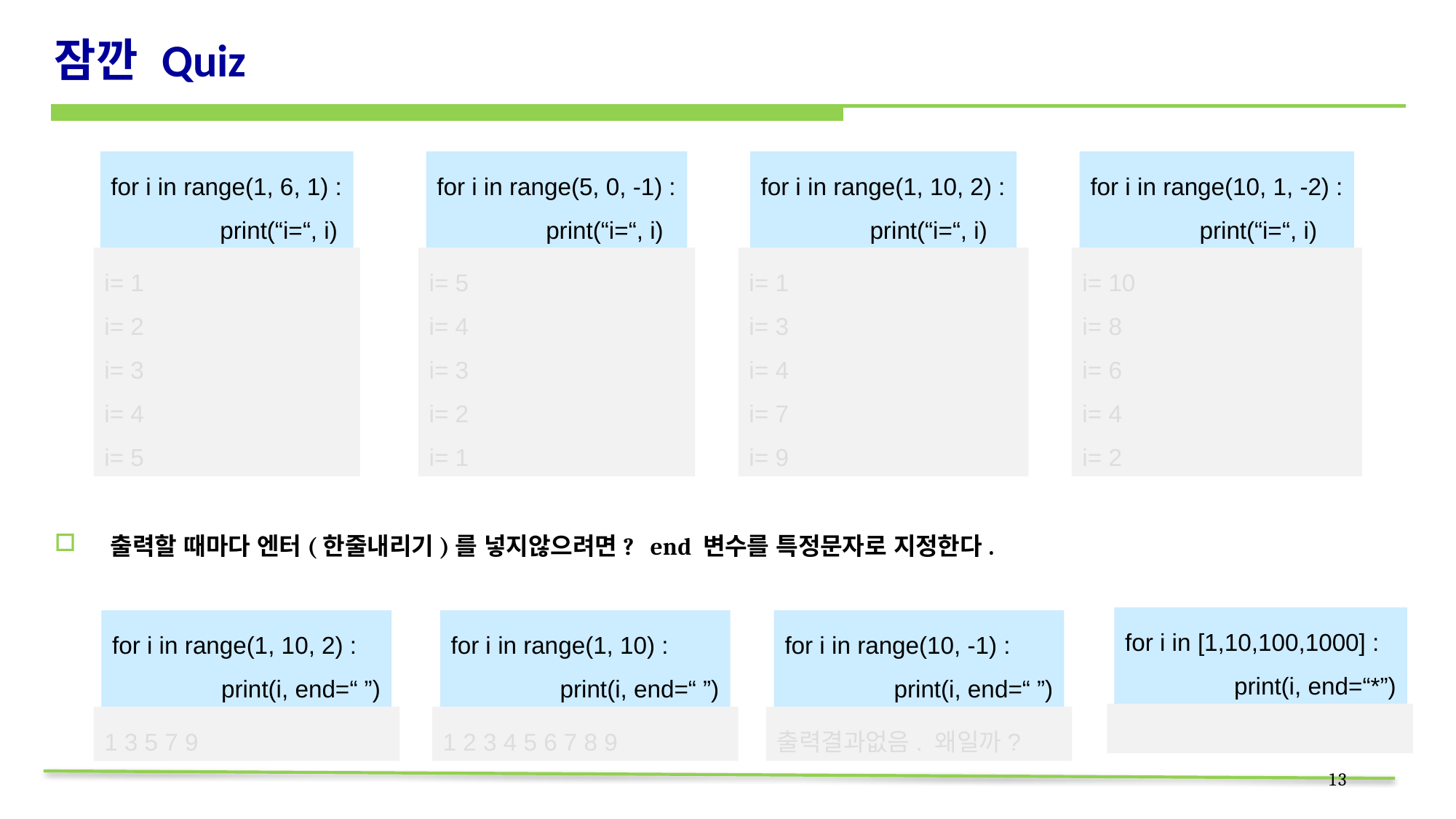

# 잠깐 Quiz

출력할 때마다 엔터(한줄내리기)를 넣지않으려면?   end 변수를 특정문자로 지정한다.
for i in range(1, 6, 1) :
	print(“i=“, i)
i= 1
i= 2
i= 3
i= 4
i= 5
for i in range(5, 0, -1) :
	print(“i=“, i)
i= 5
i= 4
i= 3
i= 2
i= 1
for i in range(1, 10, 2) :
	print(“i=“, i)
i= 1
i= 3
i= 4
i= 7
i= 9
for i in range(10, 1, -2) :
	print(“i=“, i)
i= 10
i= 8
i= 6
i= 4
i= 2
for i in [1,10,100,1000] :
	print(i, end=“*”)
for i in range(1, 10, 2) :
	print(i, end=“ ”)
for i in range(1, 10) :
	print(i, end=“ ”)
1 3 5 7 9
1 2 3 4 5 6 7 8 9
for i in range(10, -1) :
	print(i, end=“ ”)

출력결과없음. 왜일까?
13